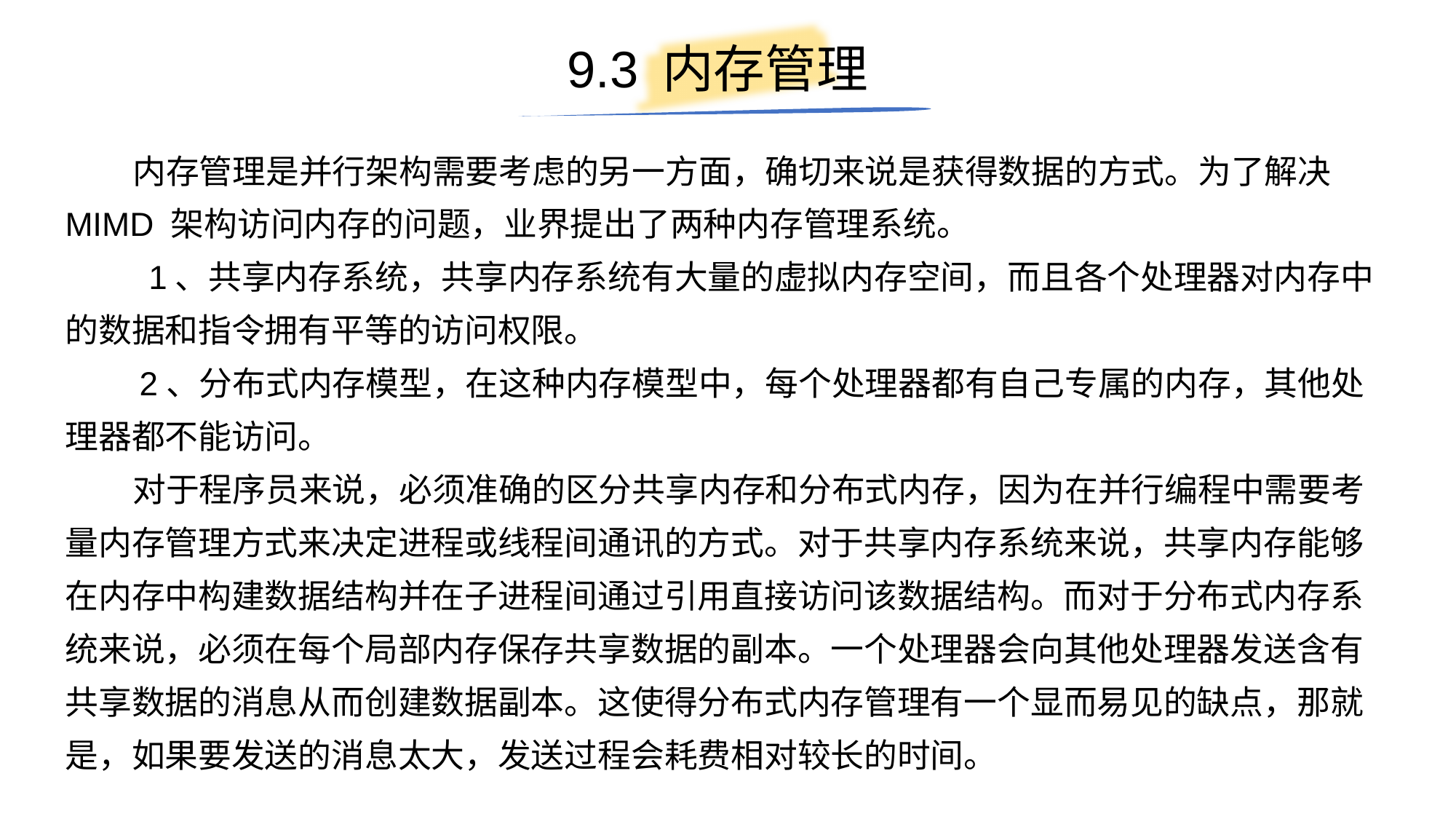

# 9.3 内存管理

        内存管理是并行架构需要考虑的另一方面，确切来说是获得数据的方式。为了解决 MIMD 架构访问内存的问题，业界提出了两种内存管理系统。
         1、共享内存系统，共享内存系统有大量的虚拟内存空间，而且各个处理器对内存中的数据和指令拥有平等的访问权限。
        2、分布式内存模型，在这种内存模型中，每个处理器都有自己专属的内存，其他处理器都不能访问。
        对于程序员来说，必须准确的区分共享内存和分布式内存，因为在并行编程中需要考量内存管理方式来决定进程或线程间通讯的方式。对于共享内存系统来说，共享内存能够在内存中构建数据结构并在子进程间通过引用直接访问该数据结构。而对于分布式内存系统来说，必须在每个局部内存保存共享数据的副本。一个处理器会向其他处理器发送含有共享数据的消息从而创建数据副本。这使得分布式内存管理有一个显而易见的缺点，那就是，如果要发送的消息太大，发送过程会耗费相对较长的时间。